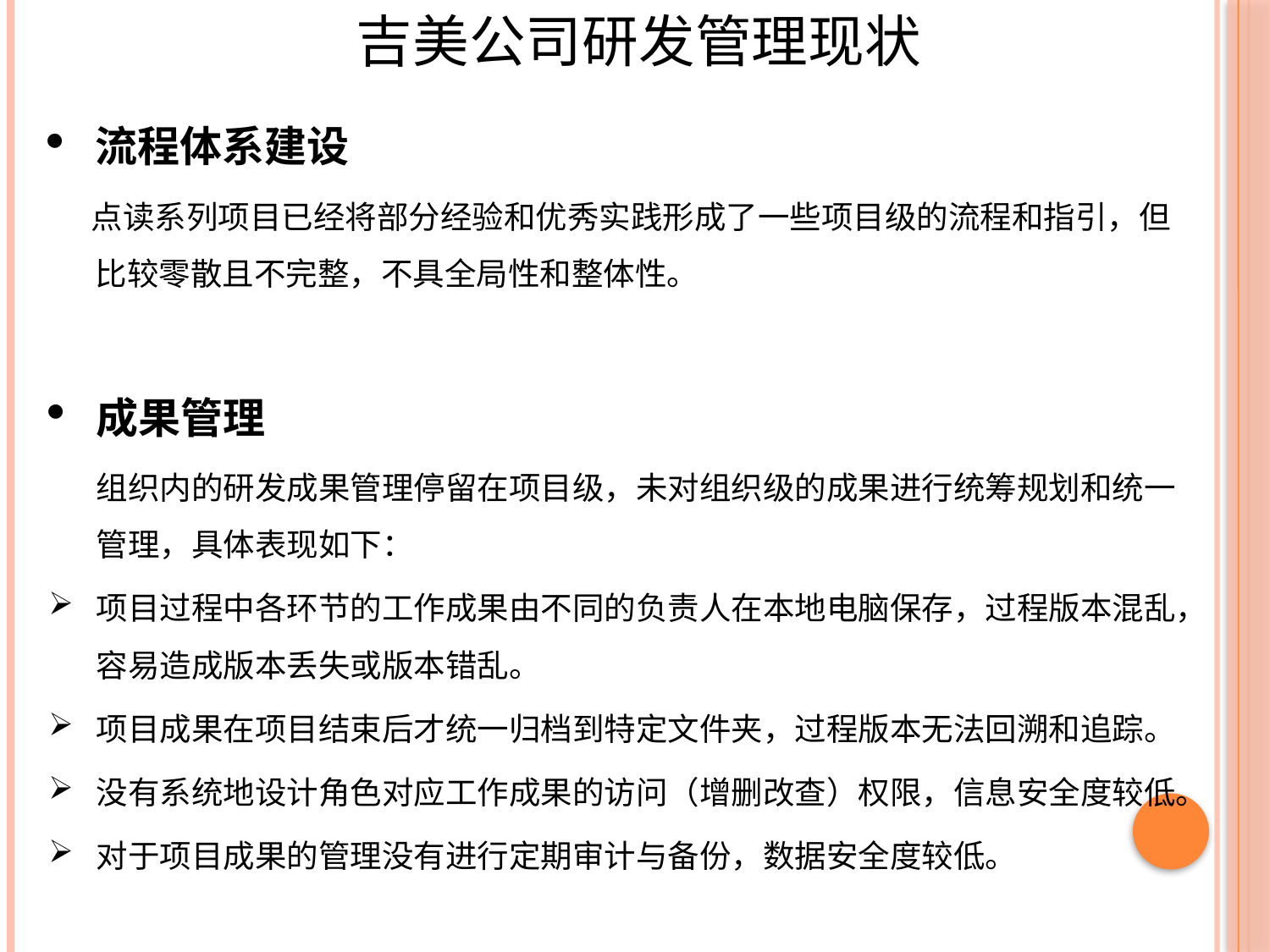

吉美公司研发管理现状
流程体系建设
     点读系列项目已经将部分经验和优秀实践形成了一些项目级的流程和指引，但比较零散且不完整，不具全局性和整体性。
成果管理
	组织内的研发成果管理停留在项目级，未对组织级的成果进行统筹规划和统一管理，具体表现如下：
项目过程中各环节的工作成果由不同的负责人在本地电脑保存，过程版本混乱，容易造成版本丢失或版本错乱。
项目成果在项目结束后才统一归档到特定文件夹，过程版本无法回溯和追踪。
没有系统地设计角色对应工作成果的访问（增删改查）权限，信息安全度较低。
对于项目成果的管理没有进行定期审计与备份，数据安全度较低。